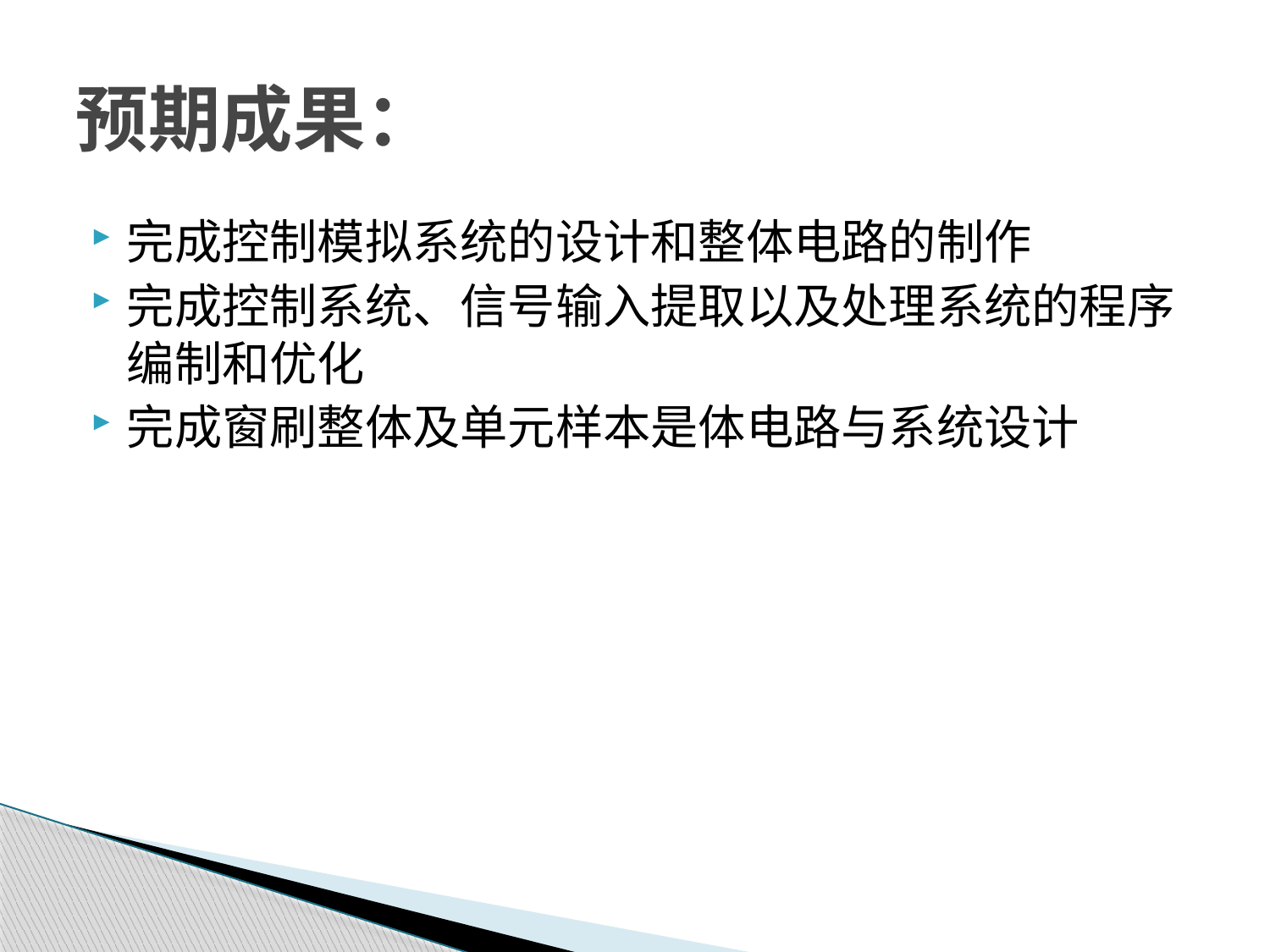

# 预期成果：
完成控制模拟系统的设计和整体电路的制作
完成控制系统、信号输入提取以及处理系统的程序编制和优化
完成窗刷整体及单元样本是体电路与系统设计